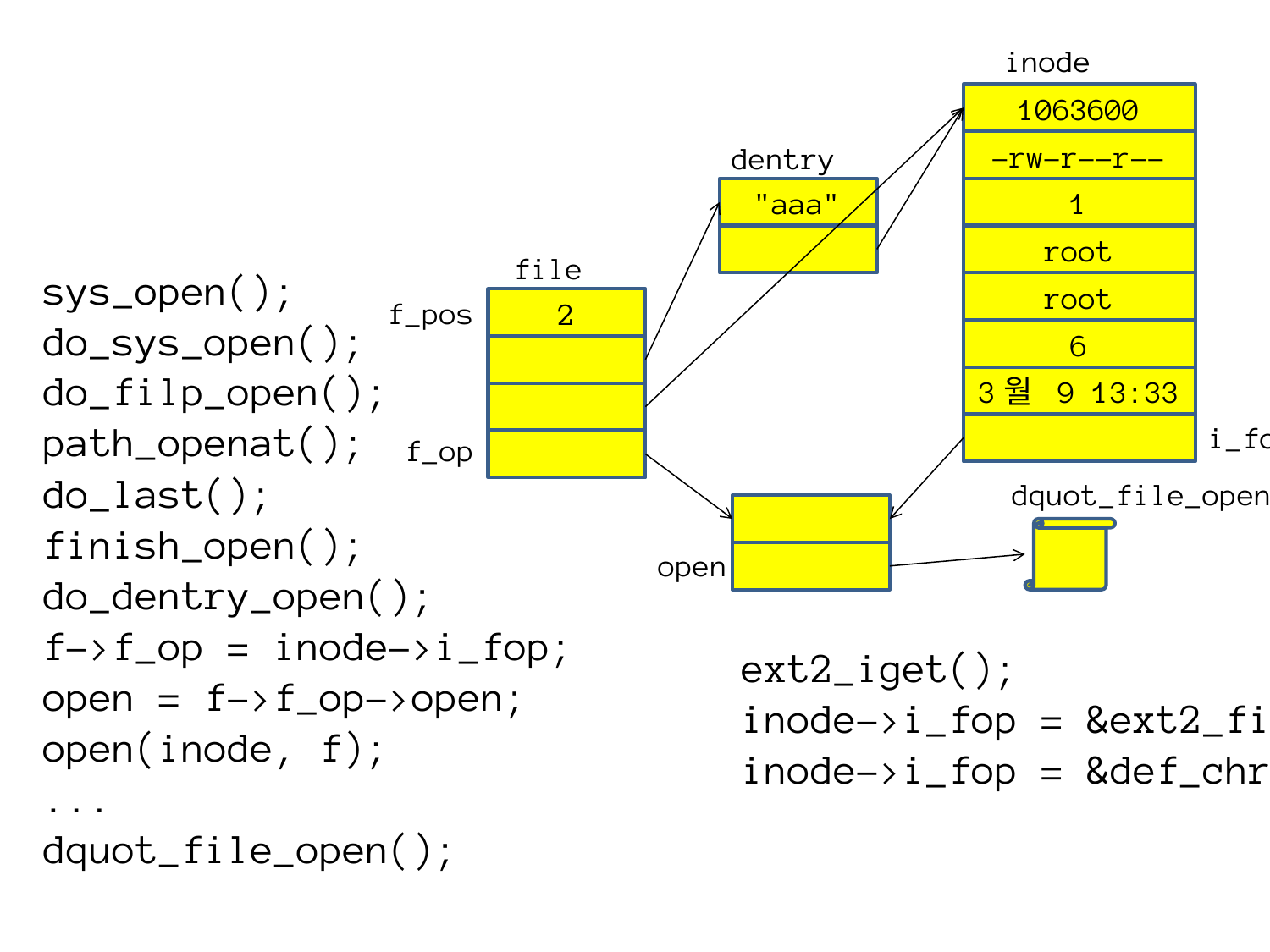

inode
1063600
dentry
-rw-r--r--
"aaa"
1

root
file
sys_open();
do_sys_open();
do_filp_open();
path_openat();
do_last();
finish_open();
do_dentry_open();
f->f_op = inode->i_fop;
open = f->f_op->open;
open(inode, f);
...
dquot_file_open();
root
f_pos
2
6

3월  9 13:33

i_fop

f_op

dquot_file_open

open

ext2_iget();
inode->i_fop = &ext2_file_operations;
inode->i_fop = &def_chr_fops;